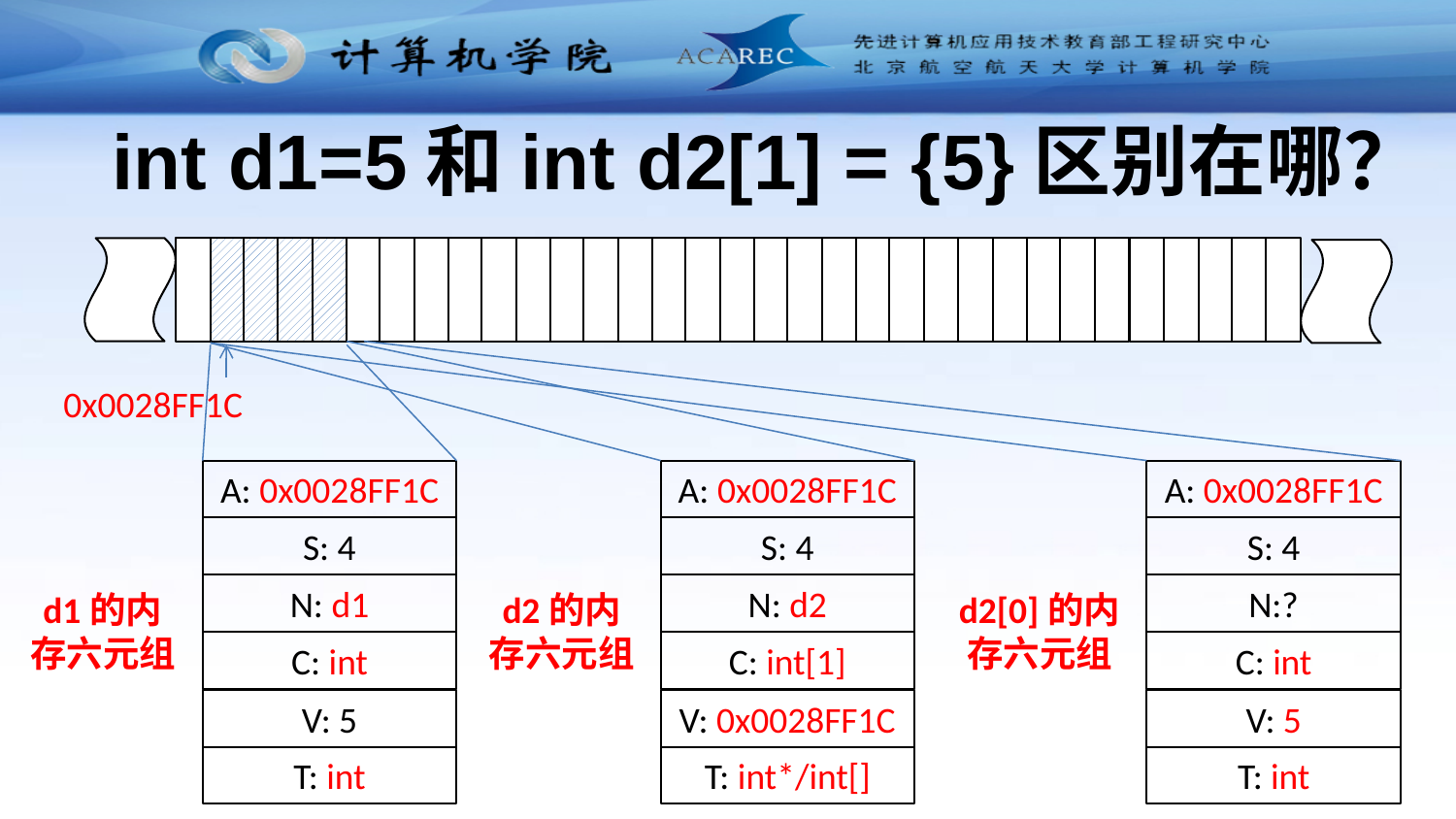

# int d1=5和int d2[1] = {5}区别在哪？

0x0028FF1C
A: 0x0028FF1C
A: 0x0028FF1C
A: 0x0028FF1C
S: 4
S: 4
S: 4
N: d1
N: d2
N:?
d1的内存六元组
d2的内存六元组
d2[0]的内存六元组
C: int
C: int[1]
C: int
V: 5
V: 0x0028FF1C
V: 5
T: int
T: int*/int[]
T: int